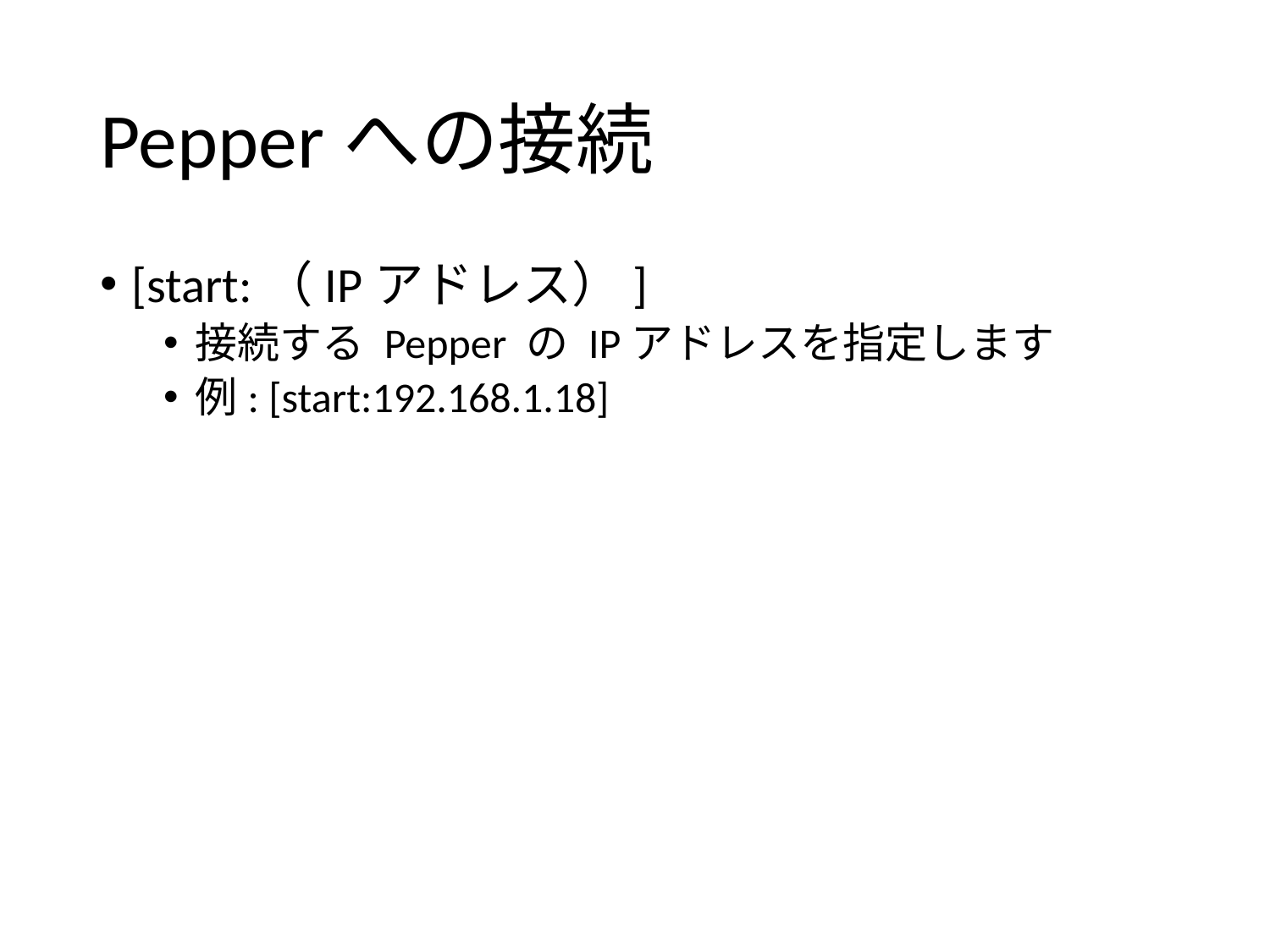

# Pepperへの接続
[start:（IPアドレス）]
接続する Pepper の IPアドレスを指定します
例: [start:192.168.1.18]